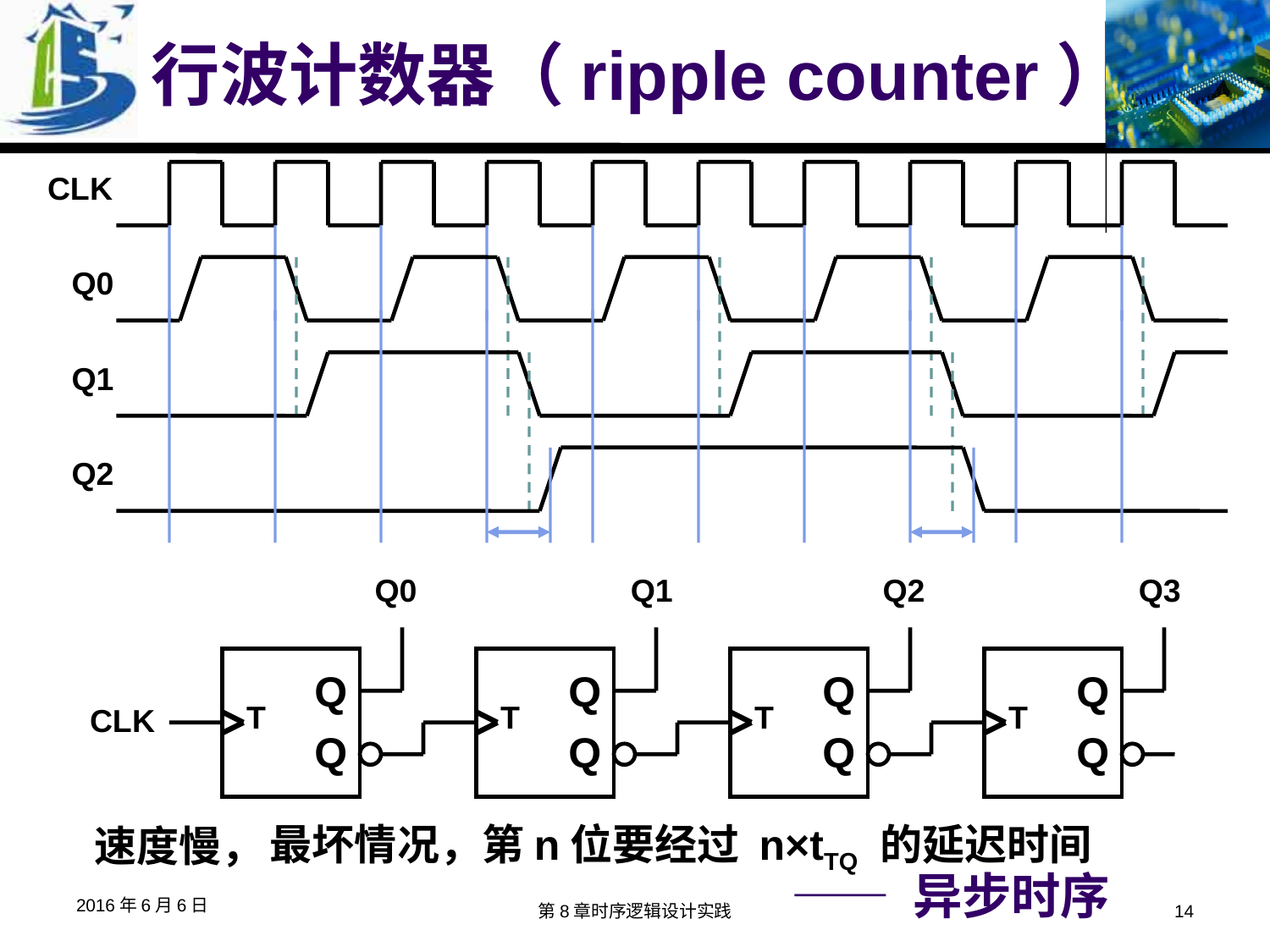

行波计数器（ripple counter）
CLK

Q0

Q1

Q2

Q0
Q1
Q2
Q3

Q
Q
Q
Q
Q
Q
Q
Q
T

T

T

T

CLK

最坏情况，第n位要经过 n×tTQ 的延迟时间
速度慢，
—— 异步时序
2016年6月6日
第8章时序逻辑设计实践
14